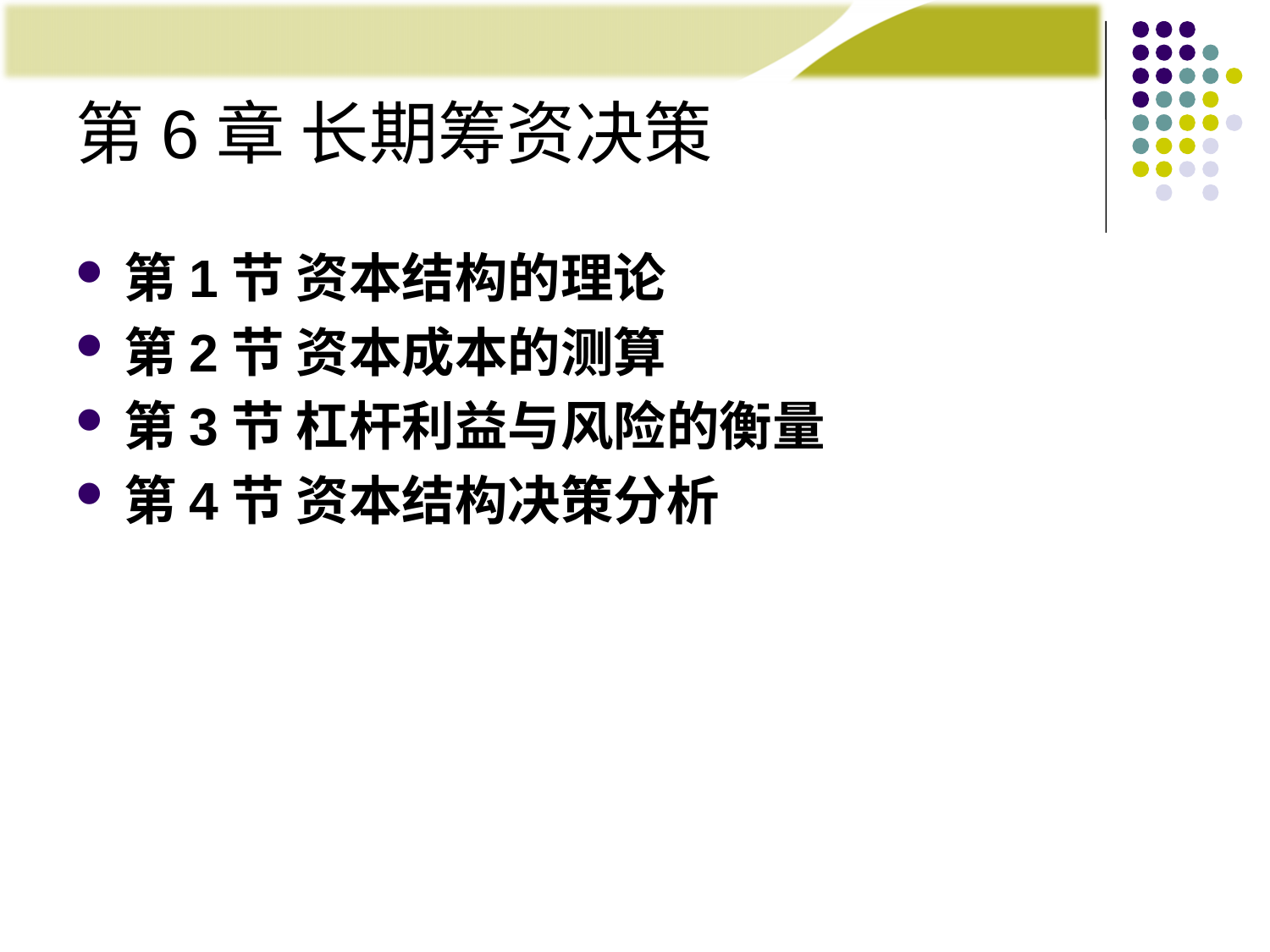

# 第6章 长期筹资决策
第1节 资本结构的理论
第2节 资本成本的测算
第3节 杠杆利益与风险的衡量
第4节 资本结构决策分析